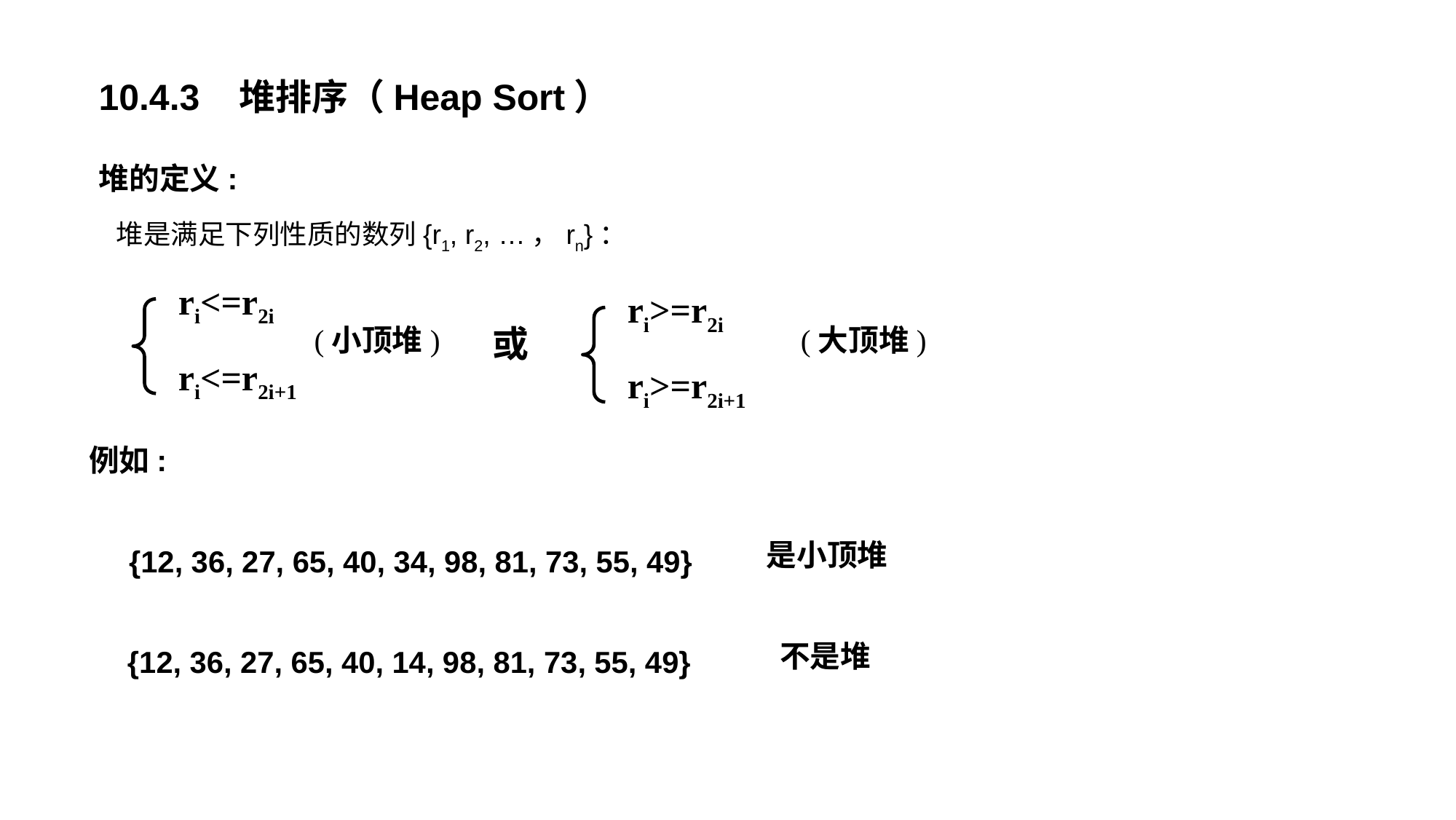

10.4.3   堆排序（Heap Sort）
堆的定义:
堆是满足下列性质的数列{r1, r2, …，rn}：

ri<=r2i

ri<=r2i+1
ri>=r2i

ri>=r2i+1
(小顶堆)
或
(大顶堆)
例如:
{12, 36, 27, 65, 40, 34, 98, 81, 73, 55, 49}
是小顶堆
{12, 36, 27, 65, 40, 14, 98, 81, 73, 55, 49}
不是堆